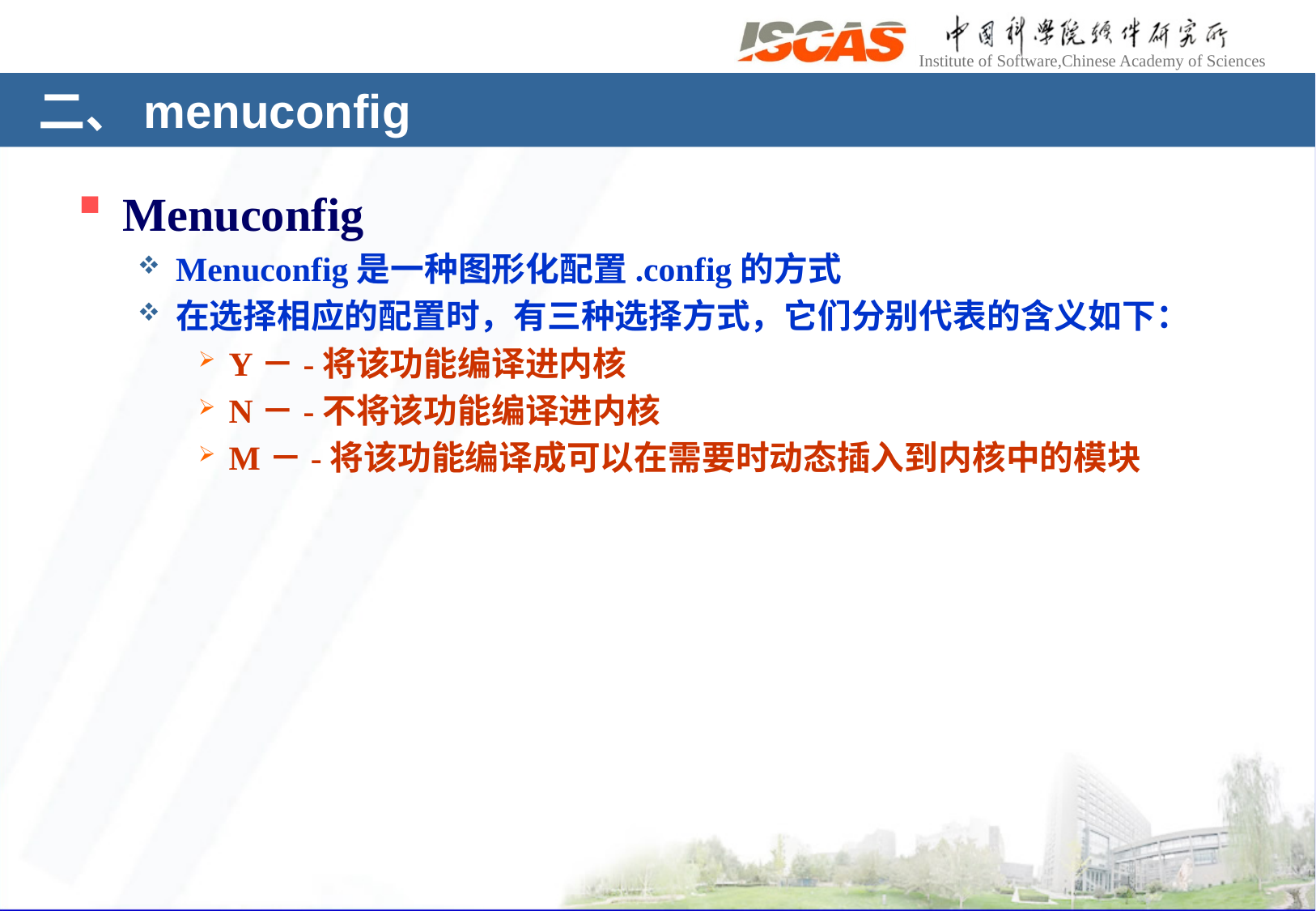

# 二、menuconfig
Menuconfig
Menuconfig是一种图形化配置.config的方式
在选择相应的配置时，有三种选择方式，它们分别代表的含义如下：
Y－-将该功能编译进内核
N－-不将该功能编译进内核
M－-将该功能编译成可以在需要时动态插入到内核中的模块